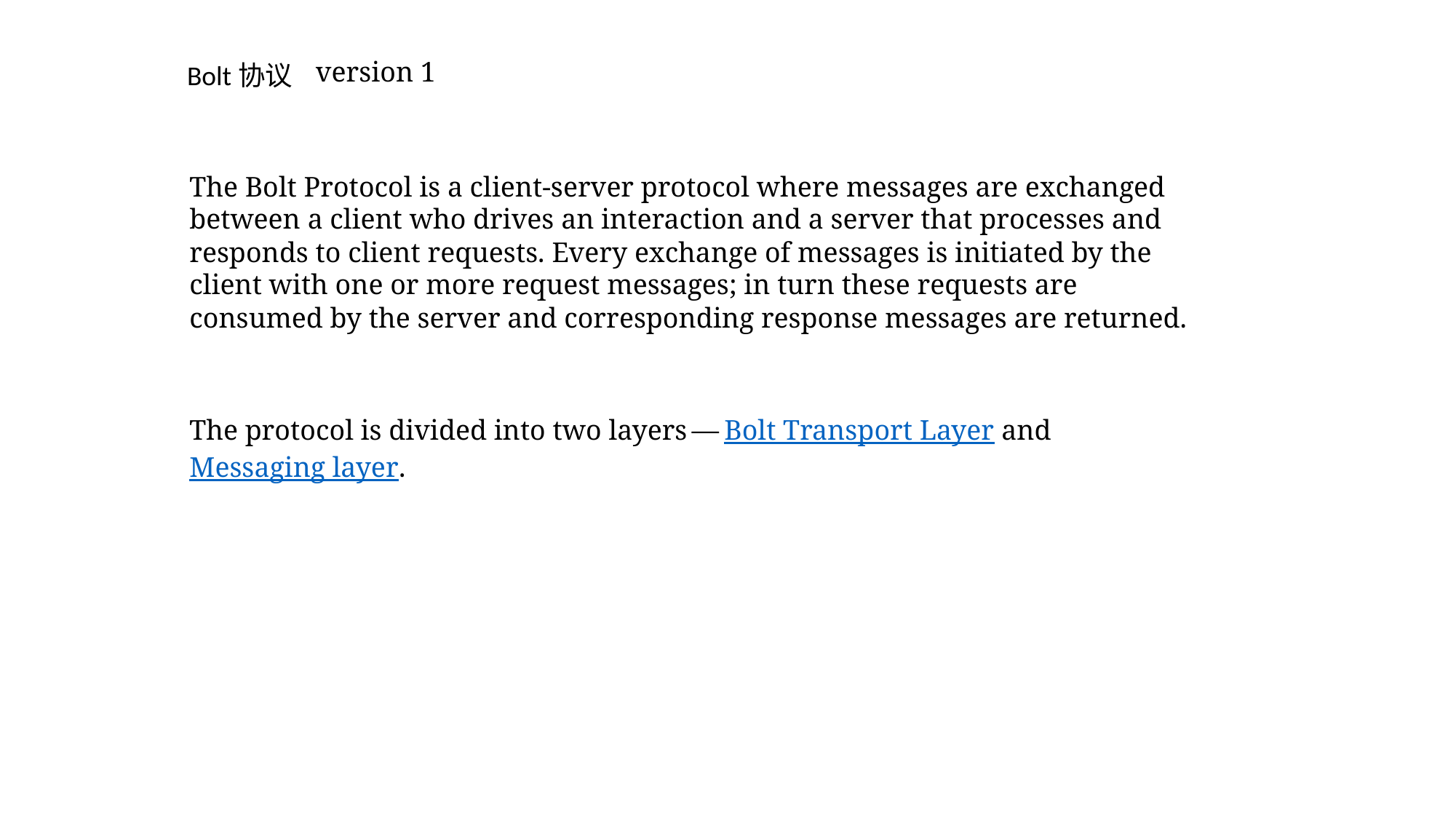

version 1
Bolt协议
The Bolt Protocol is a client-server protocol where messages are exchanged between a client who drives an interaction and a server that processes and responds to client requests. Every exchange of messages is initiated by the client with one or more request messages; in turn these requests are consumed by the server and corresponding response messages are returned.
The protocol is divided into two layers — Bolt Transport Layer and Messaging layer.